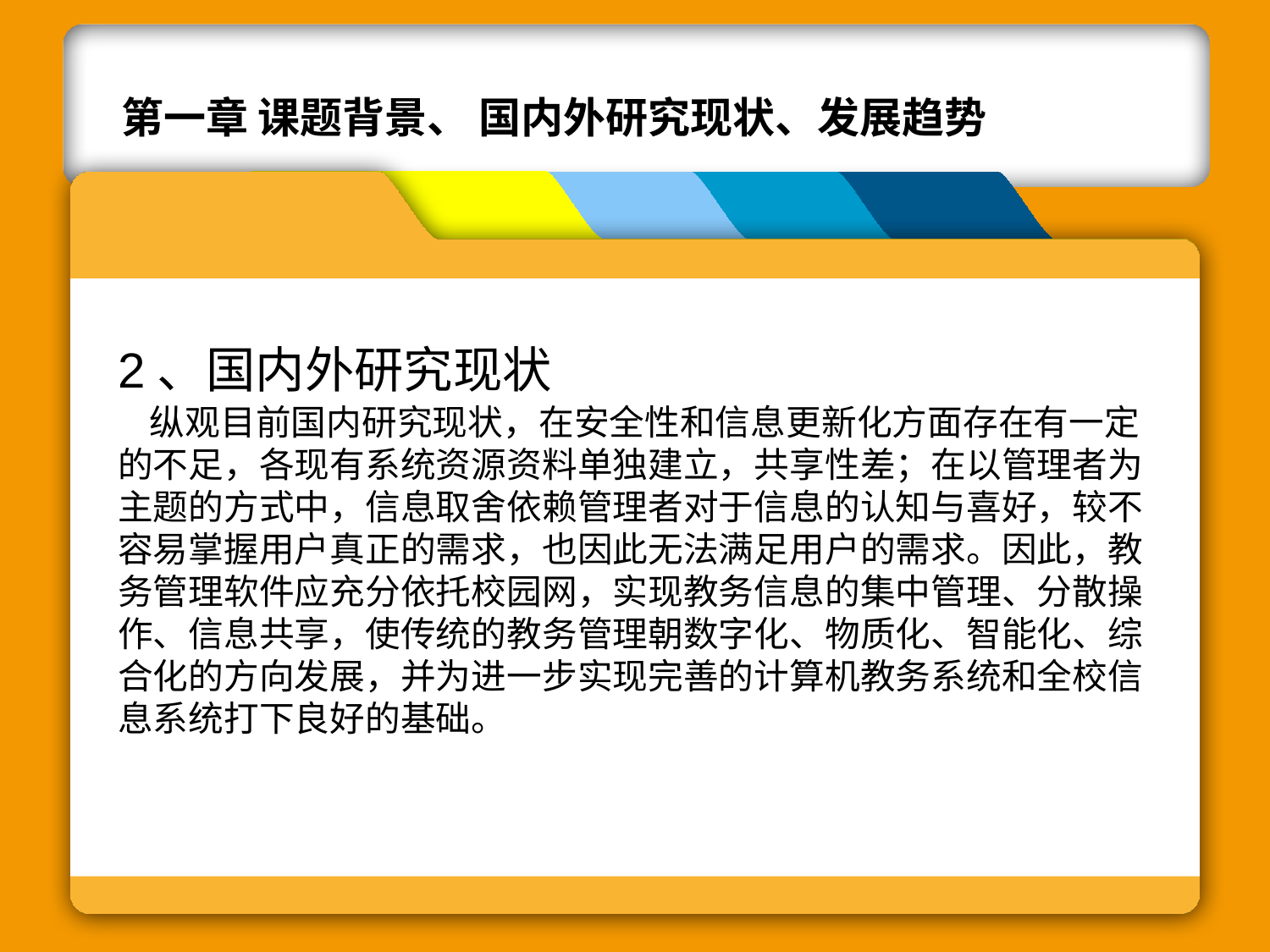

第一章 课题背景、 国内外研究现状、发展趋势

2、国内外研究现状
   纵观目前国内研究现状，在安全性和信息更新化方面存在有一定的不足，各现有系统资源资料单独建立，共享性差；在以管理者为主题的方式中，信息取舍依赖管理者对于信息的认知与喜好，较不容易掌握用户真正的需求，也因此无法满足用户的需求。因此，教务管理软件应充分依托校园网，实现教务信息的集中管理、分散操作、信息共享，使传统的教务管理朝数字化、物质化、智能化、综合化的方向发展，并为进一步实现完善的计算机教务系统和全校信息系统打下良好的基础。